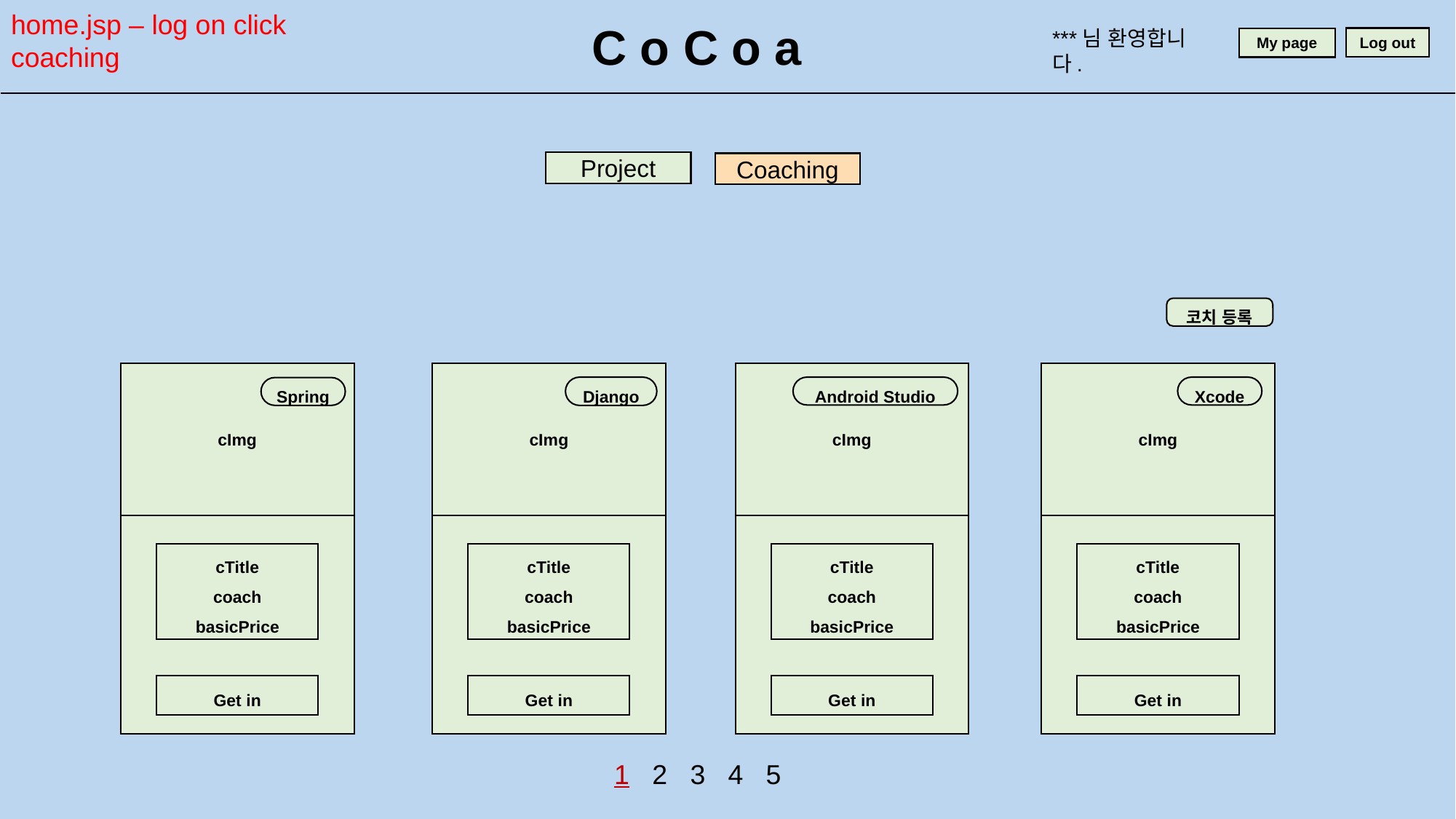

home.jsp – log on click coaching
C o C o a
***님 환영합니다.
Log out
My page
Project
Coaching
코치 등록
cImg
Spring

cTitle
coach
basicPrice
Get in
cImg

cTitle
coach
basicPrice
Get in
cImg

cTitle
coach
basicPrice
Get in
cImg

cTitle
coach
basicPrice
Get in
Android Studio
Django
Xcode
1   2   3   4   5